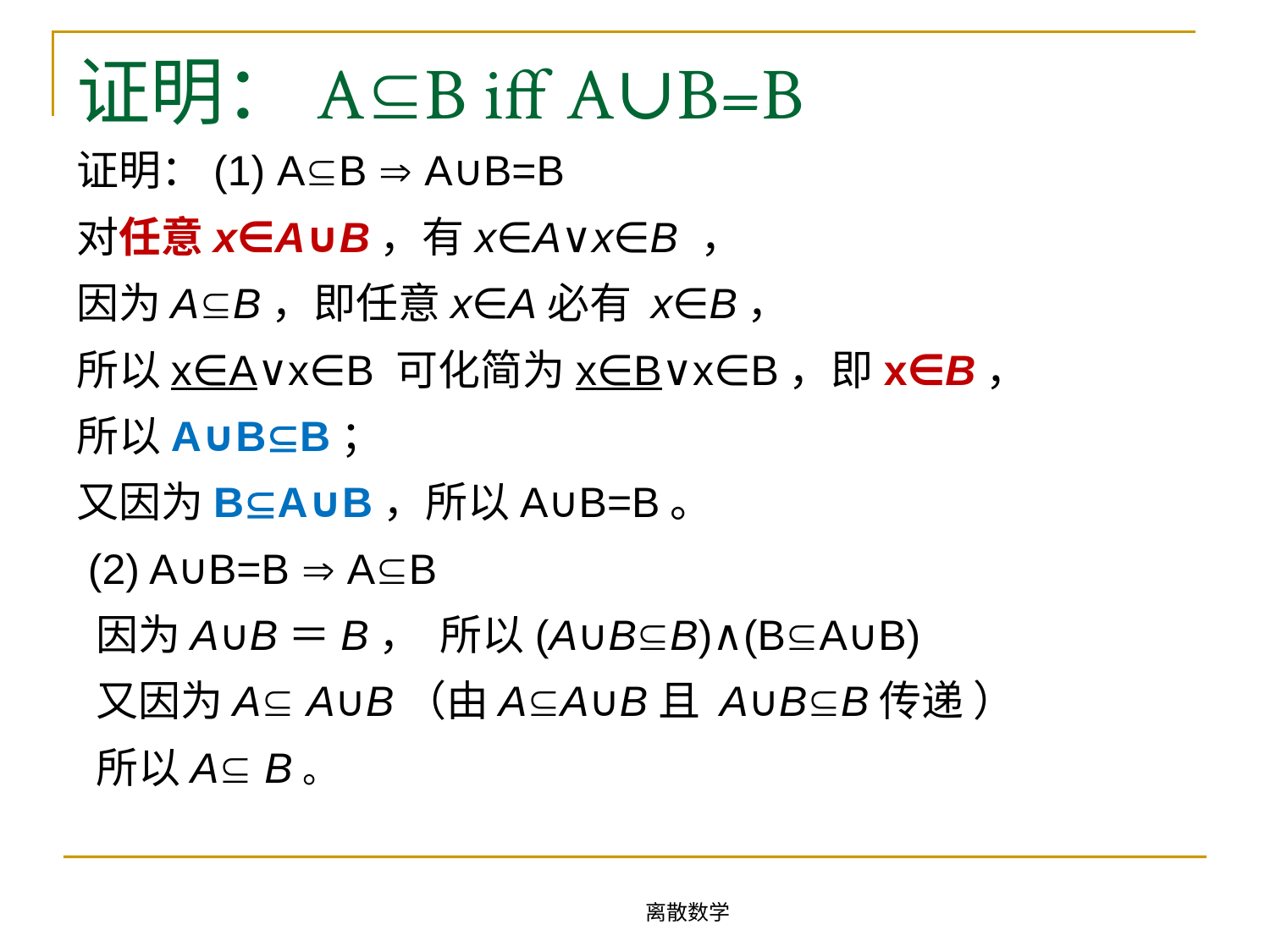

# 证明：A⊆B iff A∪B=B
证明：(1) A⊆B ⇒ A∪B=B
对任意x∈A∪B，有x∈A∨x∈B ，
因为A⊆B，即任意x∈A必有 x∈B，
所以x∈A∨x∈B 可化简为x∈B∨x∈B，即x∈B，
所以A∪B⊆B；
又因为B⊆A∪B，所以A∪B=B。
 (2) A∪B=B ⇒ A⊆B
 因为A∪B＝B，  所以(A∪B⊆B)∧(B⊆A∪B)
 又因为A⊆ A∪B（由A⊆A∪B且 A∪B⊆B传递 ）
 所以A⊆ B。

离散数学
27